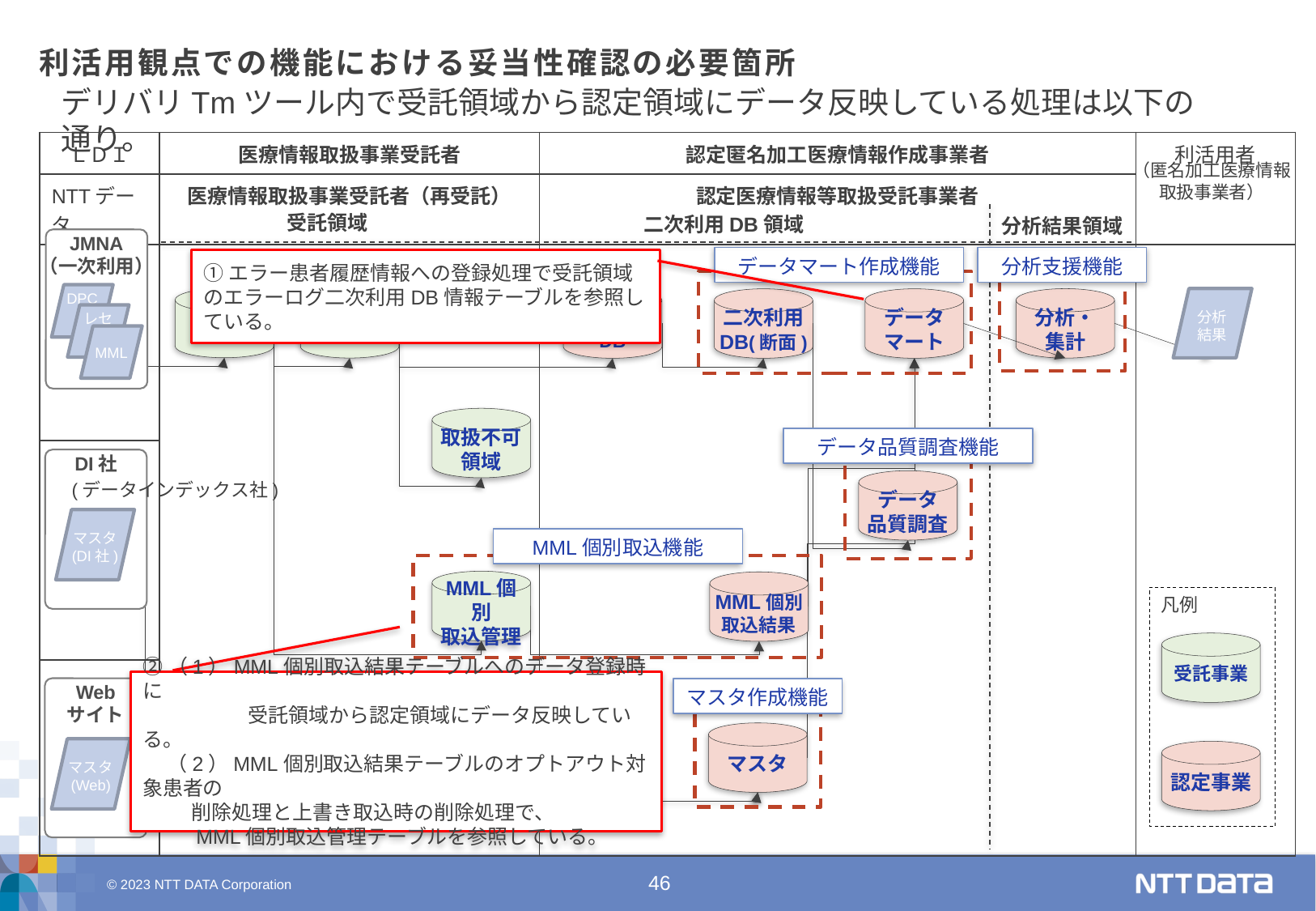

# 利活用観点での機能における妥当性確認の必要箇所
デリバリTmツール内で受託領域から認定領域にデータ反映している処理は以下の通り。
| ＬＤＩ | 医療情報取扱事業受託者 | 認定匿名加工医療情報作成事業者 | 利活用者 |
| --- | --- | --- | --- |
| NTTデータ | 医療情報取扱事業受託者（再受託） | 認定医療情報等取扱受託事業者 |  |
|  |  |  |  |
|  |  |  |  |
|  |  |  |  |
（匿名加工医療情報
取扱事業者）
受託領域
二次利用DB領域
分析結果領域
JMNA
（一次利用）
DPC
レセ
MML
データマート作成機能
分析支援機能
①エラー患者履歴情報への登録処理で受託領域のエラーログ二次利用DB情報テーブルを参照している。

NAS
分析
結果
一時表
分析・
集計
二次利用
DB
二次利用
DB(断面)
データマート
取扱不可
領域
データ品質調査機能
DI社
(データインデックス社)
マスタ
(DI社)

データ
品質調査
MML個別取込機能

MML個別
取込管理
MML個別取込結果
凡例
受託事業
認定事業
②（1）MML個別取込結果テーブルへのデータ登録時に
　　　　　 受託領域から認定領域にデータ反映している。
　 （2）MML個別取込結果テーブルのオプトアウト対象患者の
           削除処理と上書き取込時の削除処理で、
           MML個別取込管理テーブルを参照している。
Web
サイト
マスタ
(Web)
マスタ作成機能

マスタ